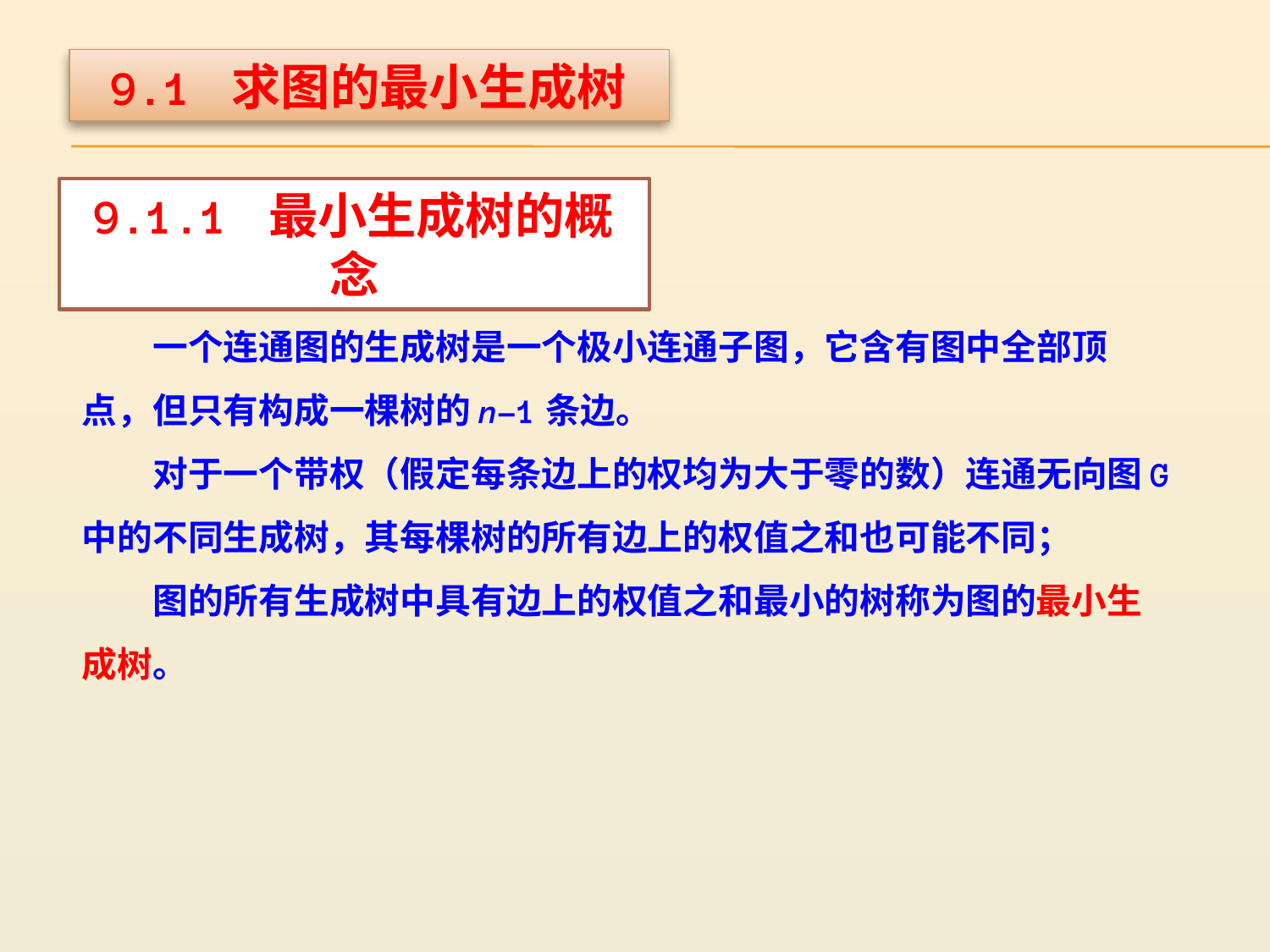

9.1 求图的最小生成树
9.1.1 最小生成树的概念
　　一个连通图的生成树是一个极小连通子图，它含有图中全部顶点，但只有构成一棵树的n-1条边。
　　对于一个带权（假定每条边上的权均为大于零的数）连通无向图G中的不同生成树，其每棵树的所有边上的权值之和也可能不同；
　　图的所有生成树中具有边上的权值之和最小的树称为图的最小生成树。